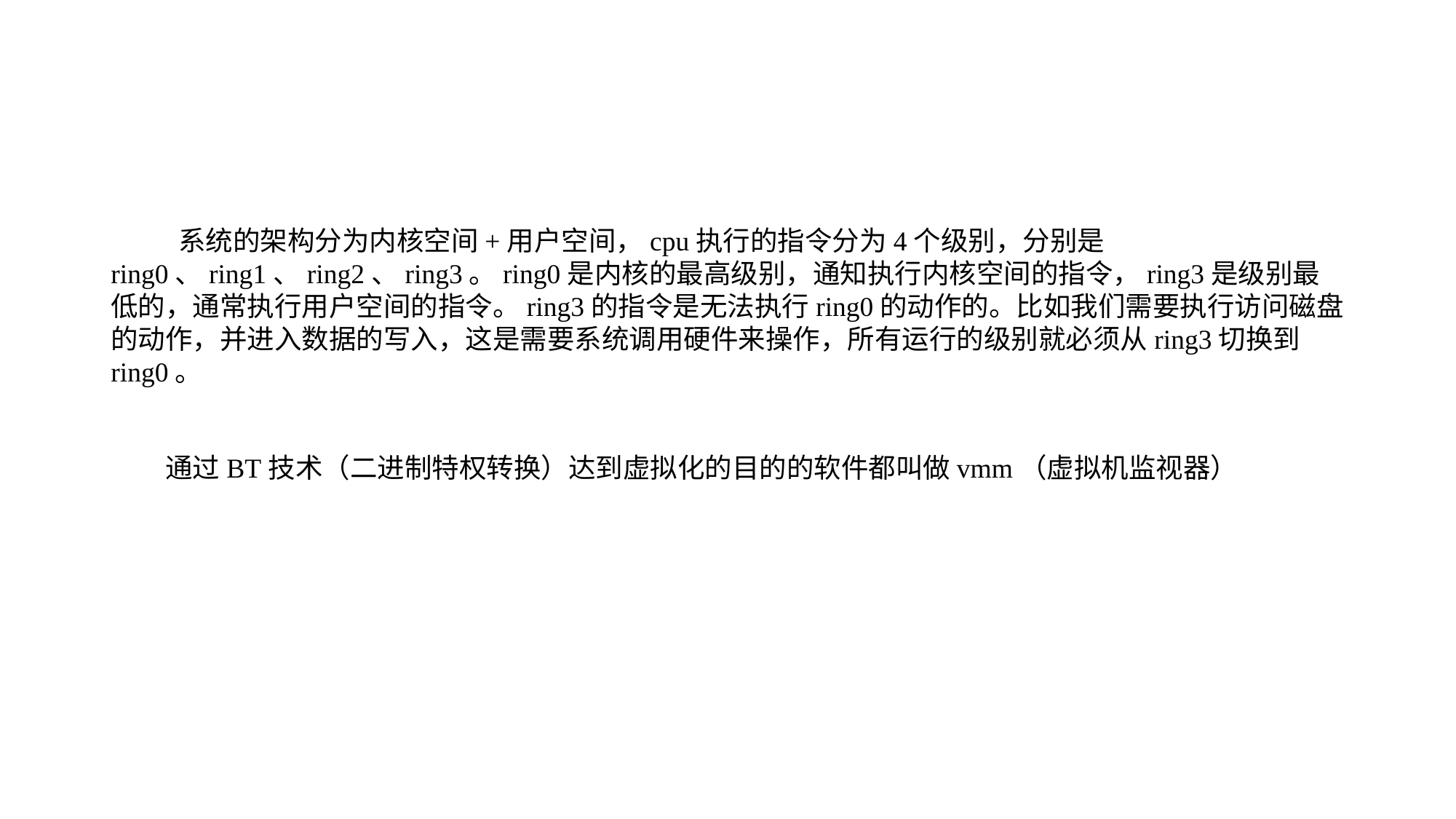

#
 系统的架构分为内核空间+用户空间，cpu执行的指令分为4个级别，分别是ring0、ring1、ring2、ring3。ring0是内核的最高级别，通知执行内核空间的指令，ring3是级别最低的，通常执行用户空间的指令。ring3的指令是无法执行ring0的动作的。比如我们需要执行访问磁盘的动作，并进入数据的写入，这是需要系统调用硬件来操作，所有运行的级别就必须从ring3切换到ring0。

通过BT技术（二进制特权转换）达到虚拟化的目的的软件都叫做vmm（虚拟机监视器）